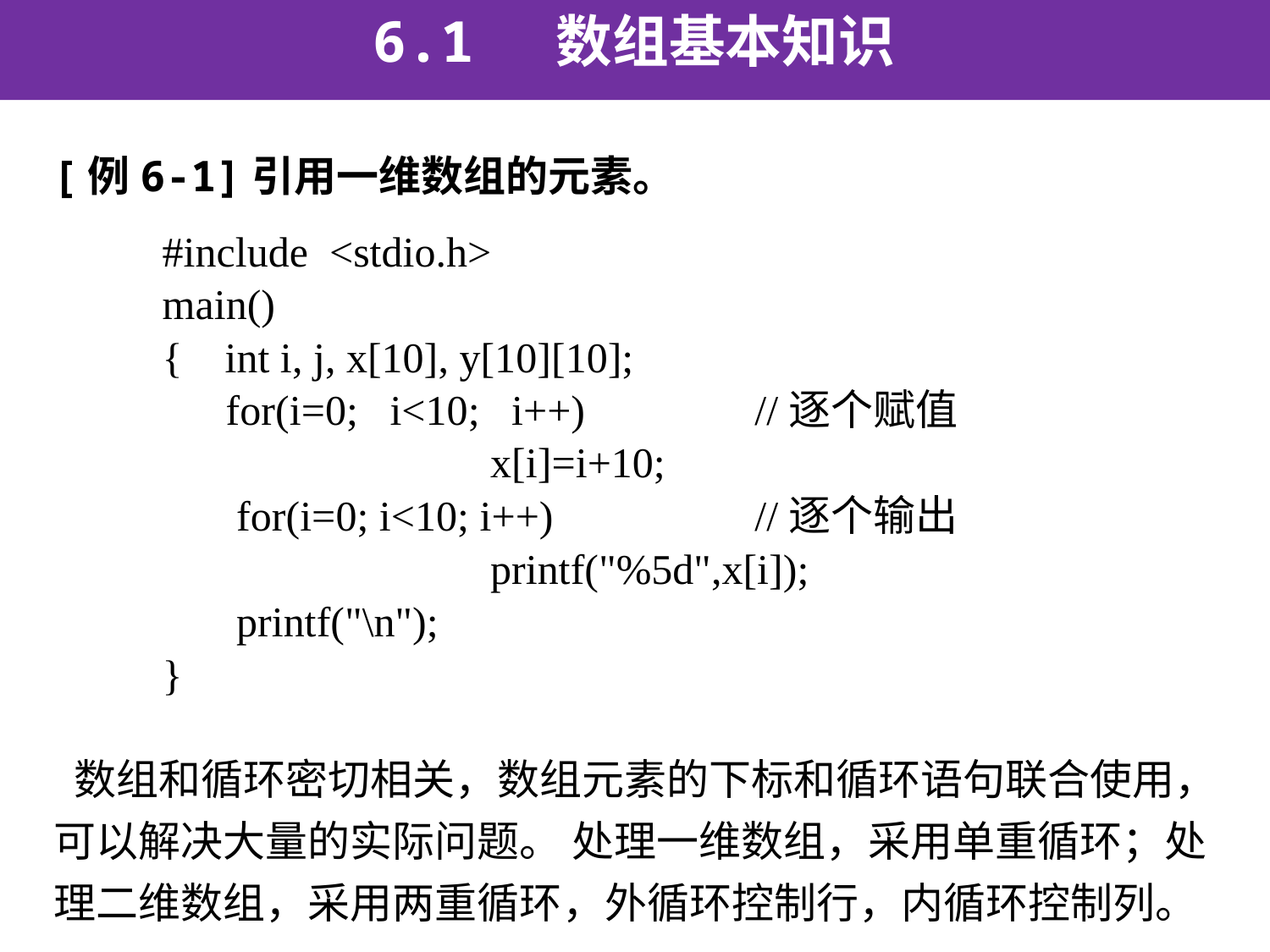

6.1  数组基本知识
[例6-1]引用一维数组的元素。
#include  <stdio.h>
main()
{    int i, j, x[10], y[10][10];
      for(i=0;   i<10;   i++)                //逐个赋值
		       x[i]=i+10;
       for(i=0; i<10; i++)                   //逐个输出
		       printf("%5d",x[i]);
       printf("\n");
}
 数组和循环密切相关，数组元素的下标和循环语句联合使用，可以解决大量的实际问题。 处理一维数组，采用单重循环；处理二维数组，采用两重循环，外循环控制行，内循环控制列。